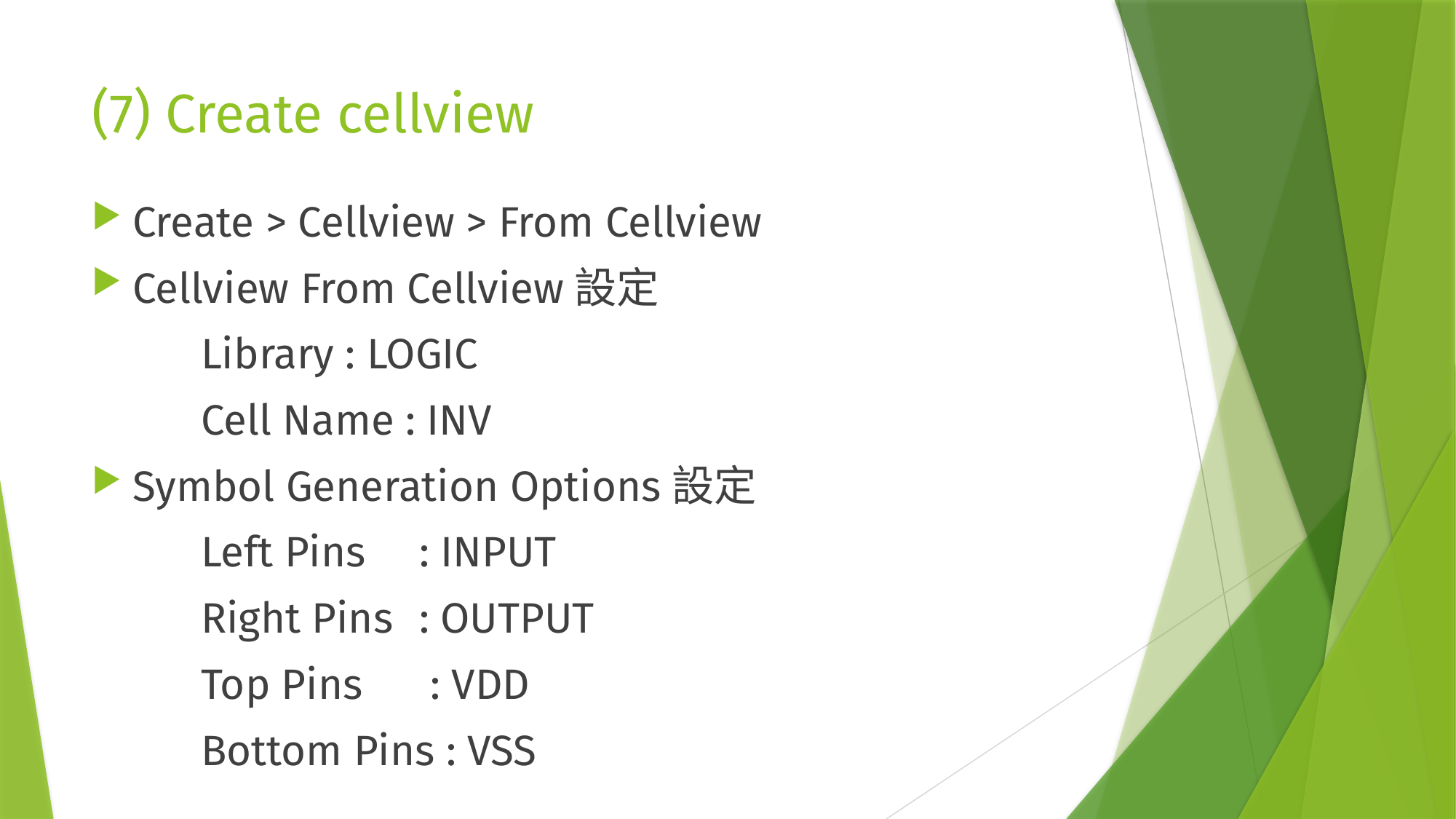

# (7) Create cellview
Create > Cellview > From Cellview
Cellview From Cellview設定
	Library : LOGIC
	Cell Name : INV
Symbol Generation Options設定
	Left Pins 	: INPUT
	Right Pins 	: OUTPUT
	Top Pins 	 : VDD
	Bottom Pins : VSS